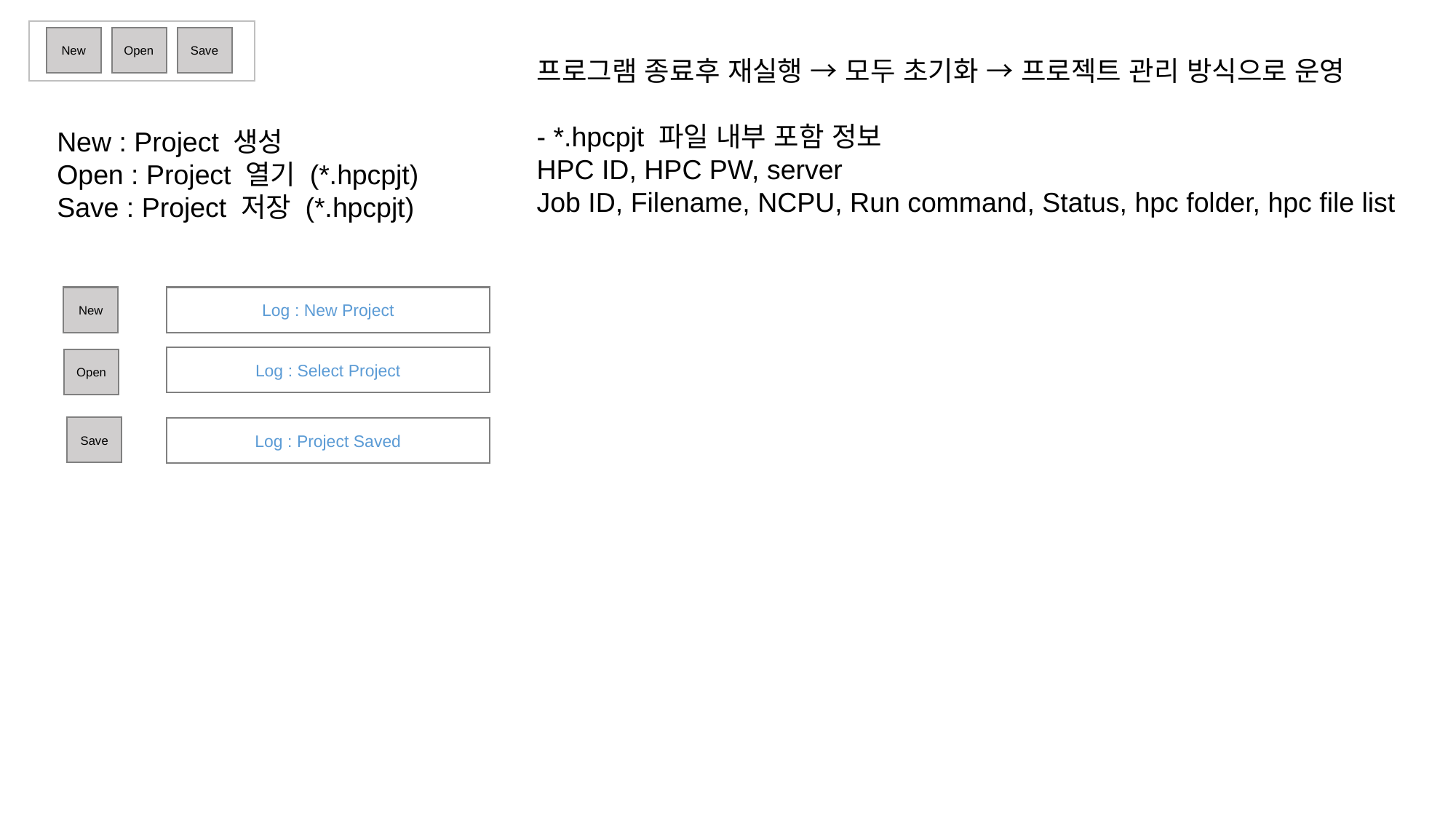

New
Open
Save
프로그램 종료후 재실행 → 모두 초기화 → 프로젝트 관리 방식으로 운영

- *.hpcpjt 파일 내부 포함 정보
HPC ID, HPC PW, server
Job ID, Filename, NCPU, Run command, Status, hpc folder, hpc file list
New : Project 생성
Open : Project 열기 (*.hpcpjt)
Save : Project 저장 (*.hpcpjt)

Log : New Project
New
Log : Select Project

Open

Log : Project Saved
Save